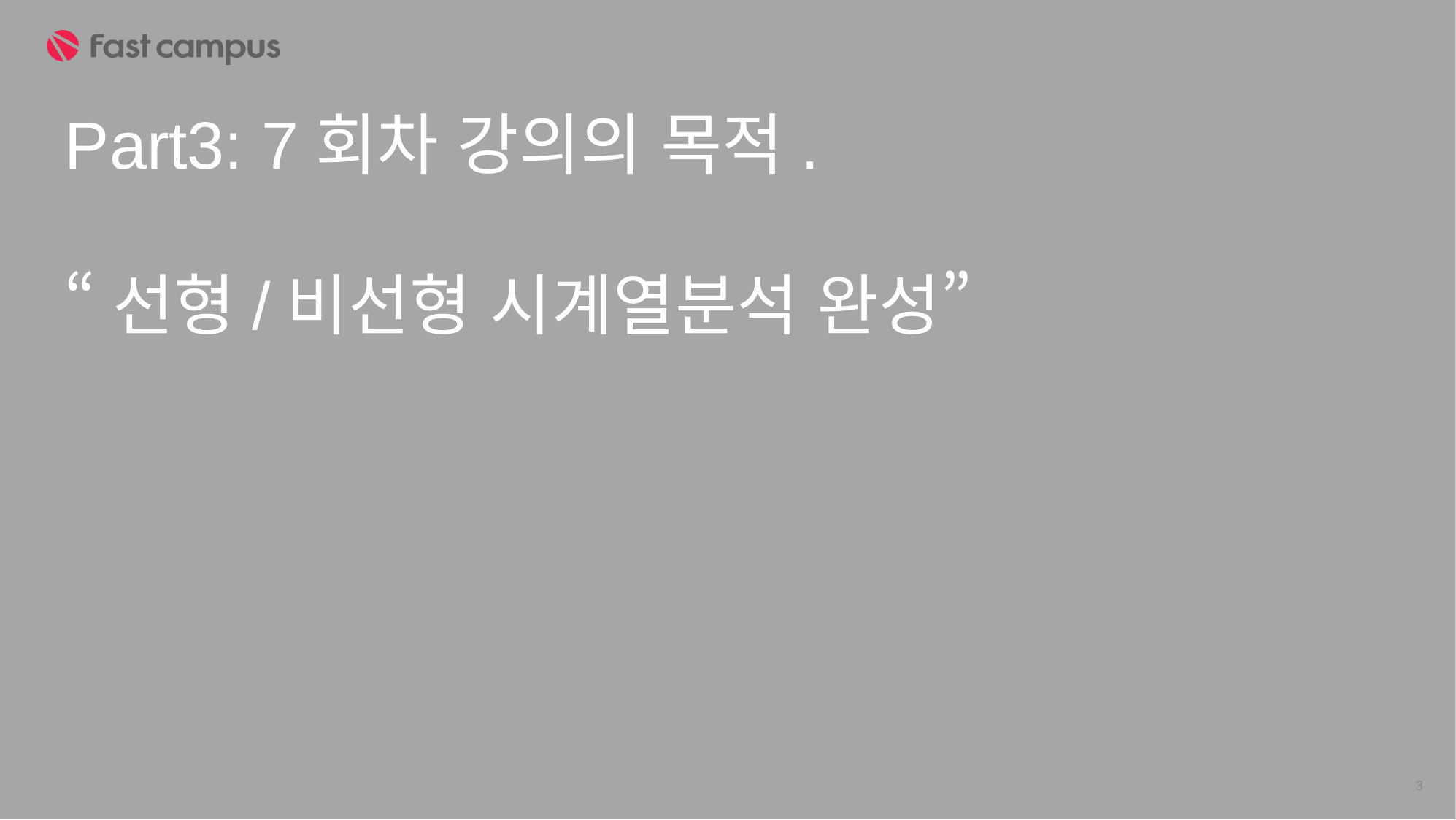

Part3: 7회차 강의의 목적.

“선형/비선형 시계열분석 완성”
3